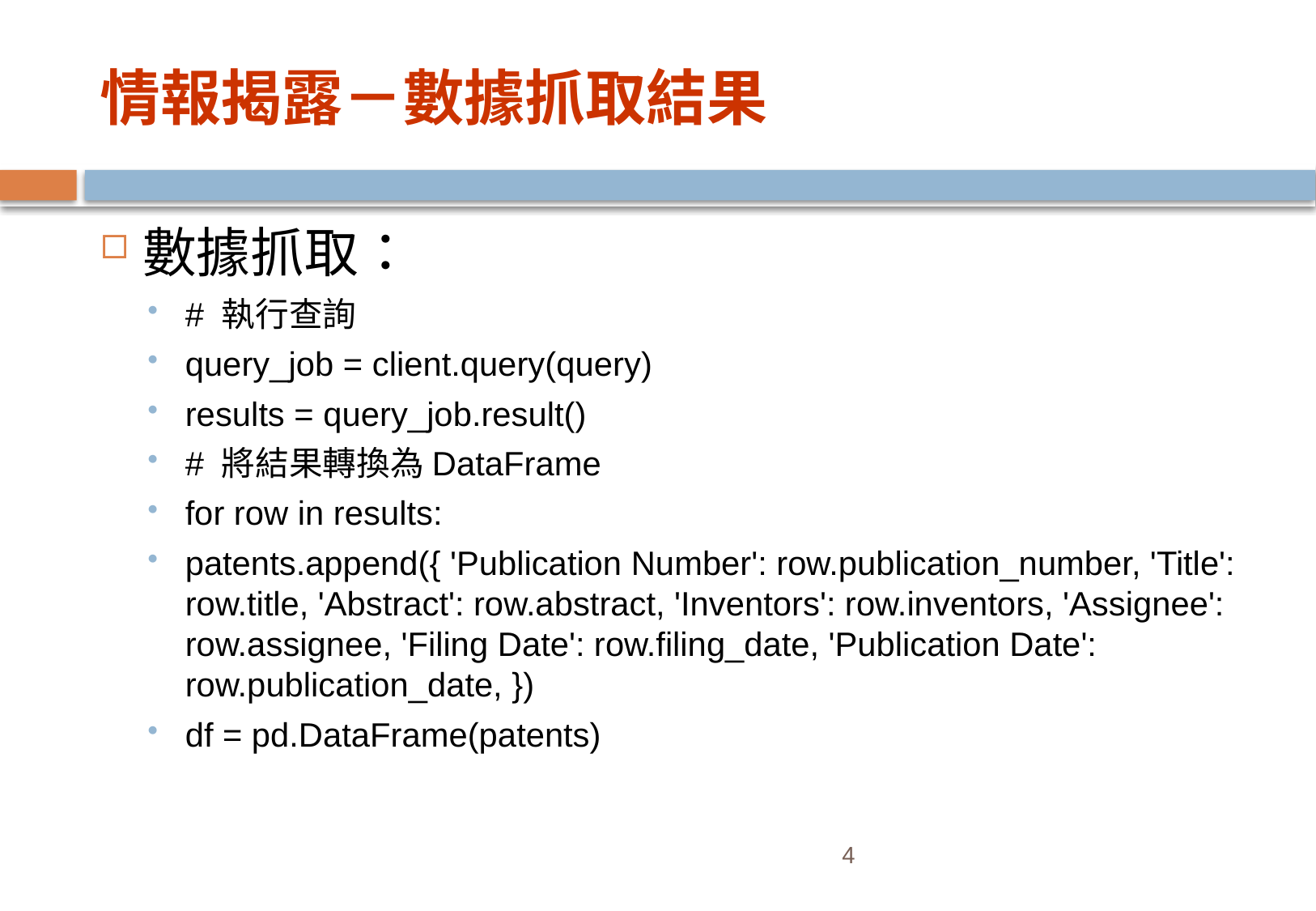

# 情報揭露－數據抓取結果
數據抓取：
# 執行查詢
query_job = client.query(query)
results = query_job.result()
# 將結果轉換為DataFrame
for row in results:
patents.append({ 'Publication Number': row.publication_number, 'Title': row.title, 'Abstract': row.abstract, 'Inventors': row.inventors, 'Assignee': row.assignee, 'Filing Date': row.filing_date, 'Publication Date': row.publication_date, })
df = pd.DataFrame(patents)

4